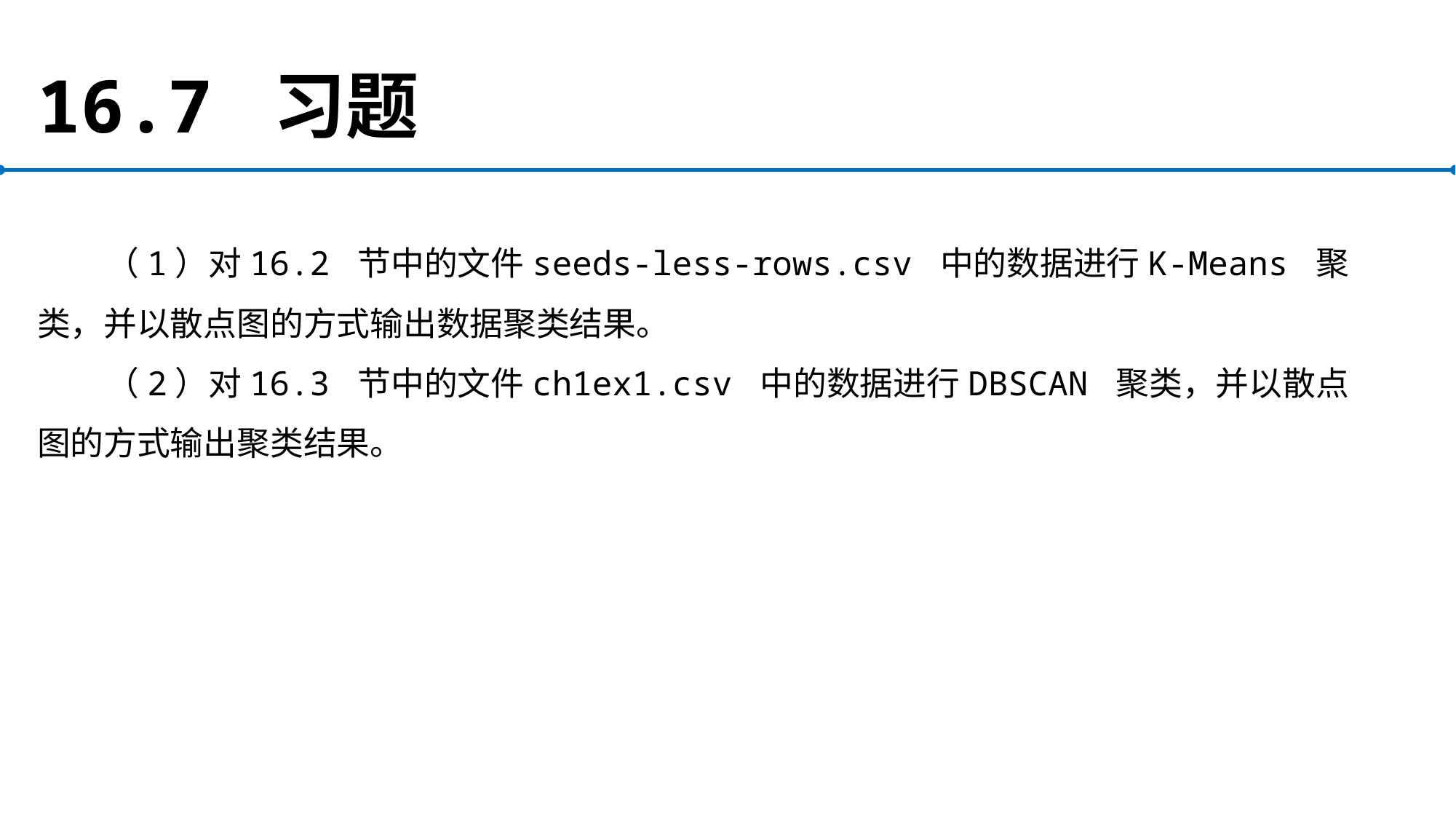

# 16.7 习题
（1）对16.2 节中的文件seeds-less-rows.csv 中的数据进行K-Means 聚类，并以散点图的方式输出数据聚类结果。
（2）对16.3 节中的文件ch1ex1.csv 中的数据进行DBSCAN 聚类，并以散点图的方式输出聚类结果。